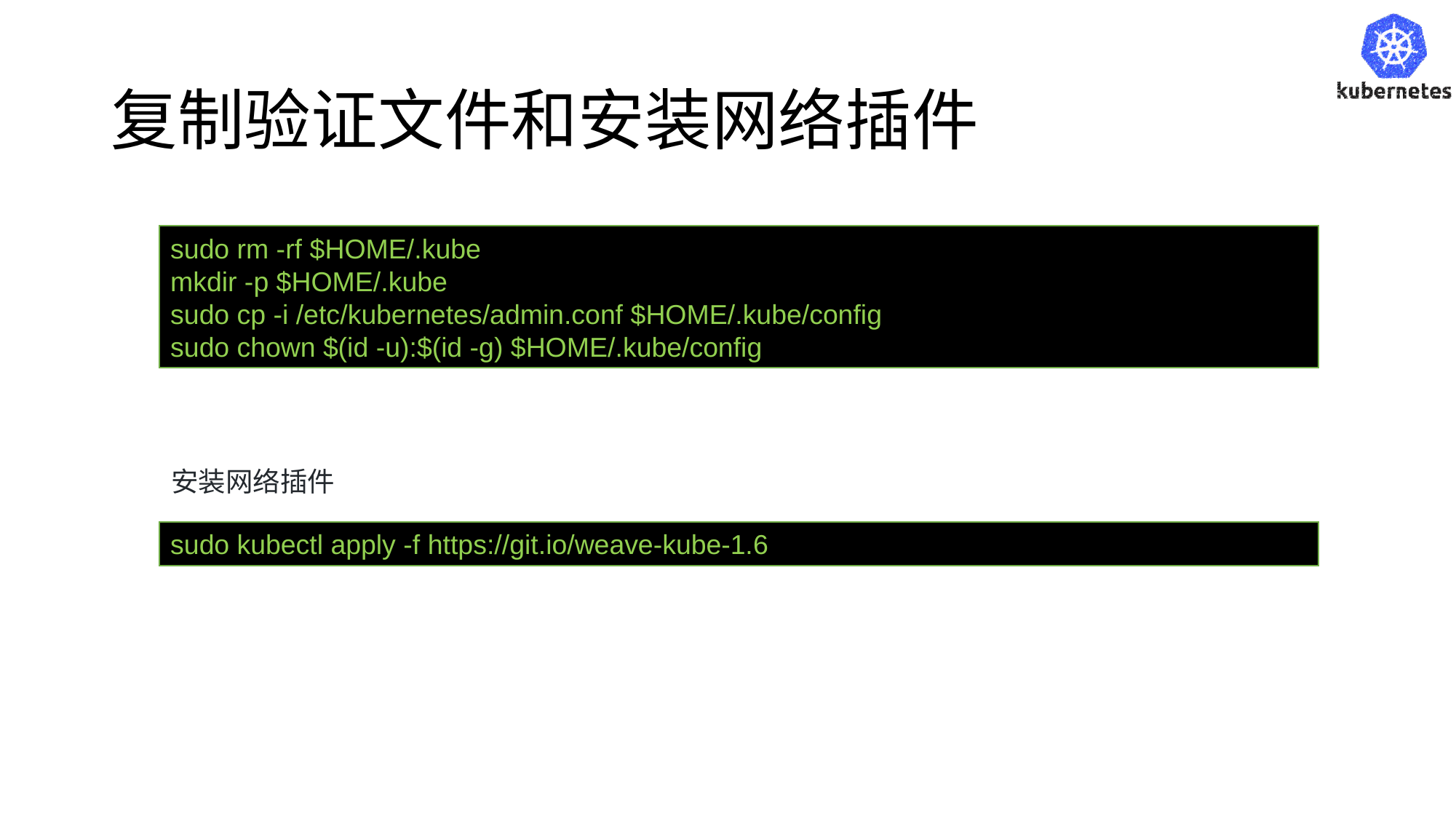

# 复制验证文件和安装网络插件
sudo rm -rf $HOME/.kube
mkdir -p $HOME/.kube
sudo cp -i /etc/kubernetes/admin.conf $HOME/.kube/config
sudo chown $(id -u):$(id -g) $HOME/.kube/config
安装网络插件
sudo kubectl apply -f https://git.io/weave-kube-1.6